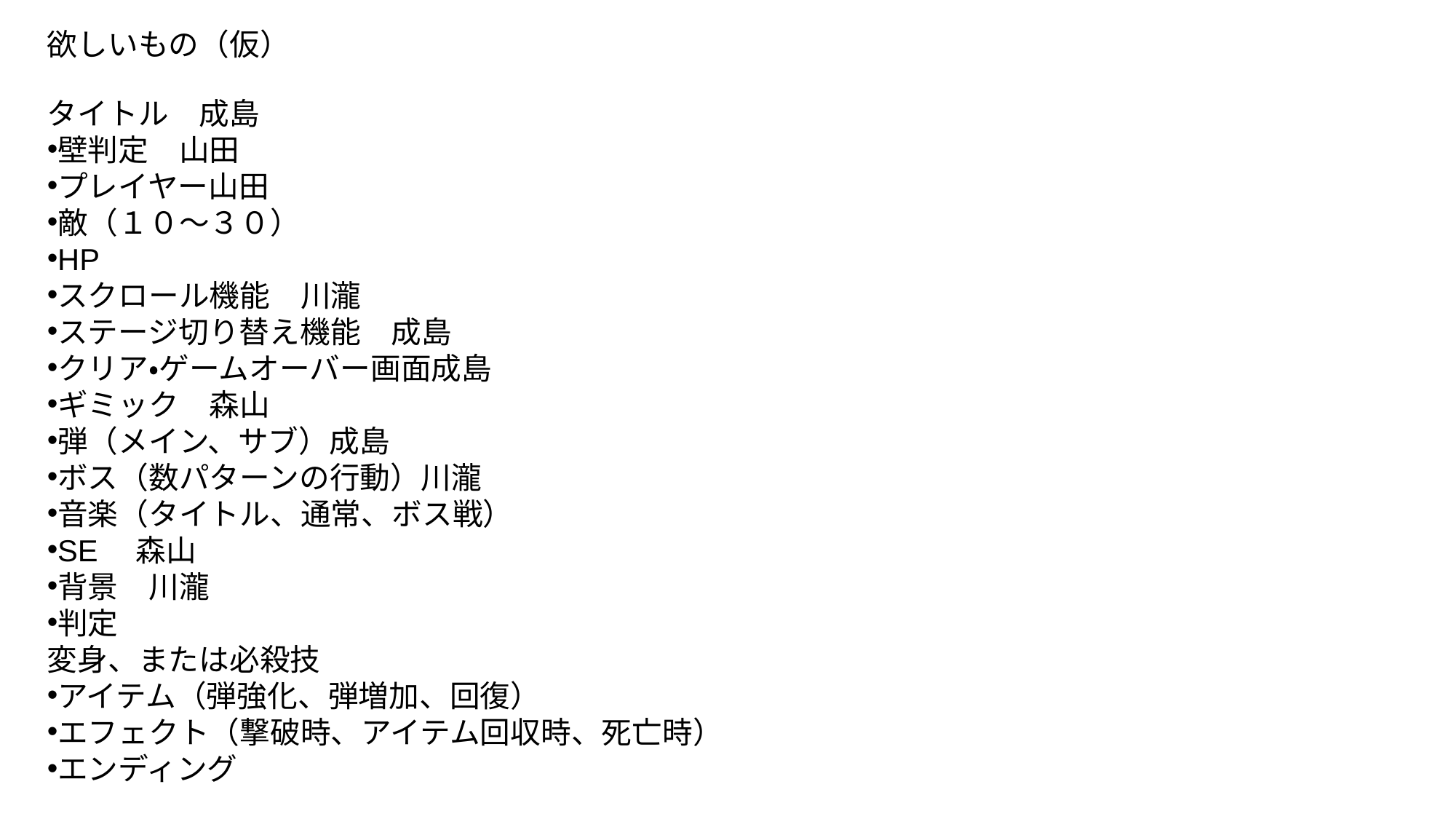

欲しいもの（仮）
タイトル　成島
壁判定　山田
プレイヤー山田
敵（１０～３０）
HP
スクロール機能　川瀧
ステージ切り替え機能　成島
クリア・ゲームオーバー画面成島
ギミック　森山
弾（メイン、サブ）成島
ボス（数パターンの行動）川瀧
音楽（タイトル、通常、ボス戦）
SE　森山
背景　川瀧
判定
変身、または必殺技
アイテム（弾強化、弾増加、回復）
エフェクト（撃破時、アイテム回収時、死亡時）
エンディング